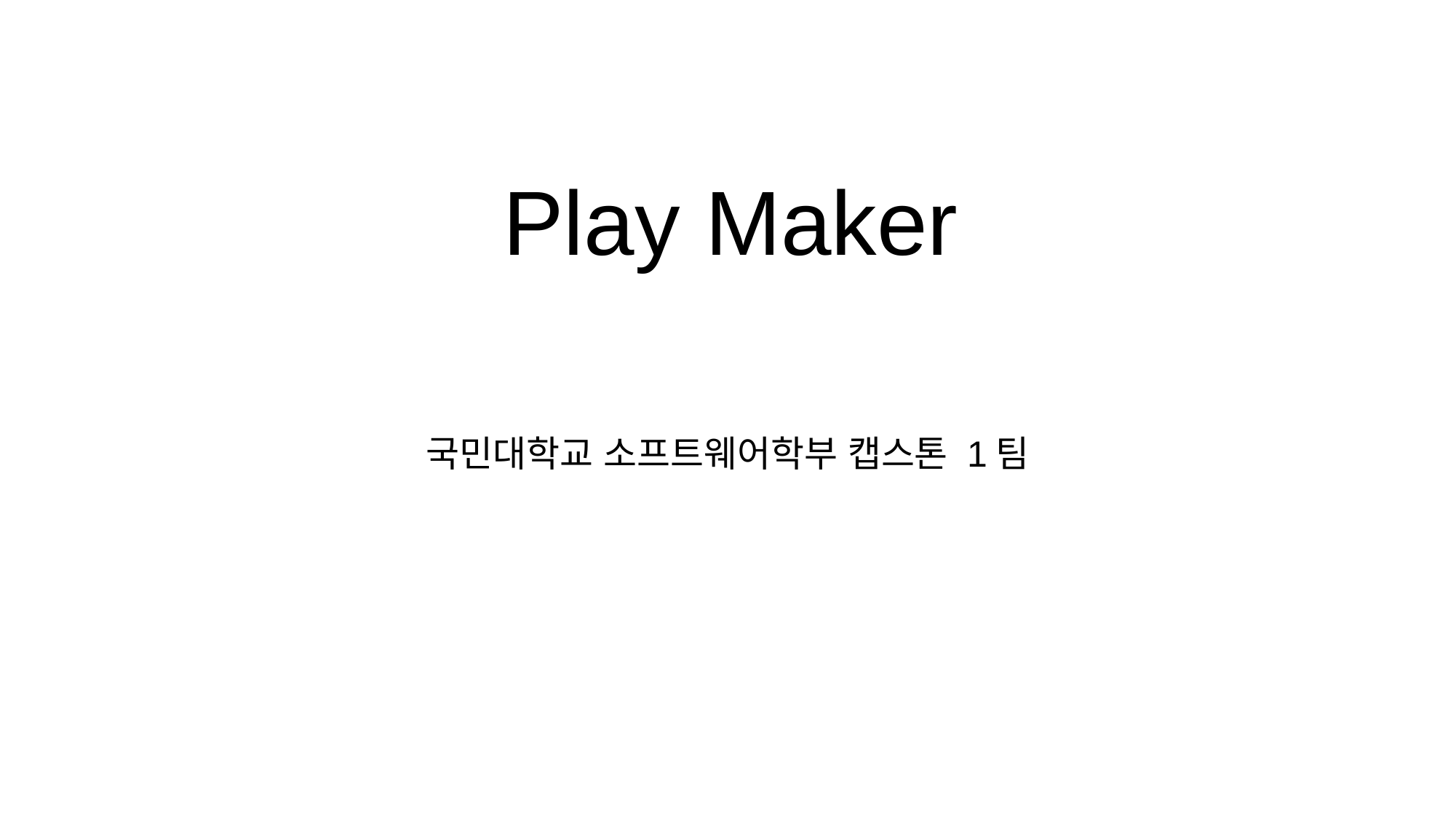

# Play Maker
국민대학교 소프트웨어학부 캡스톤 1팀